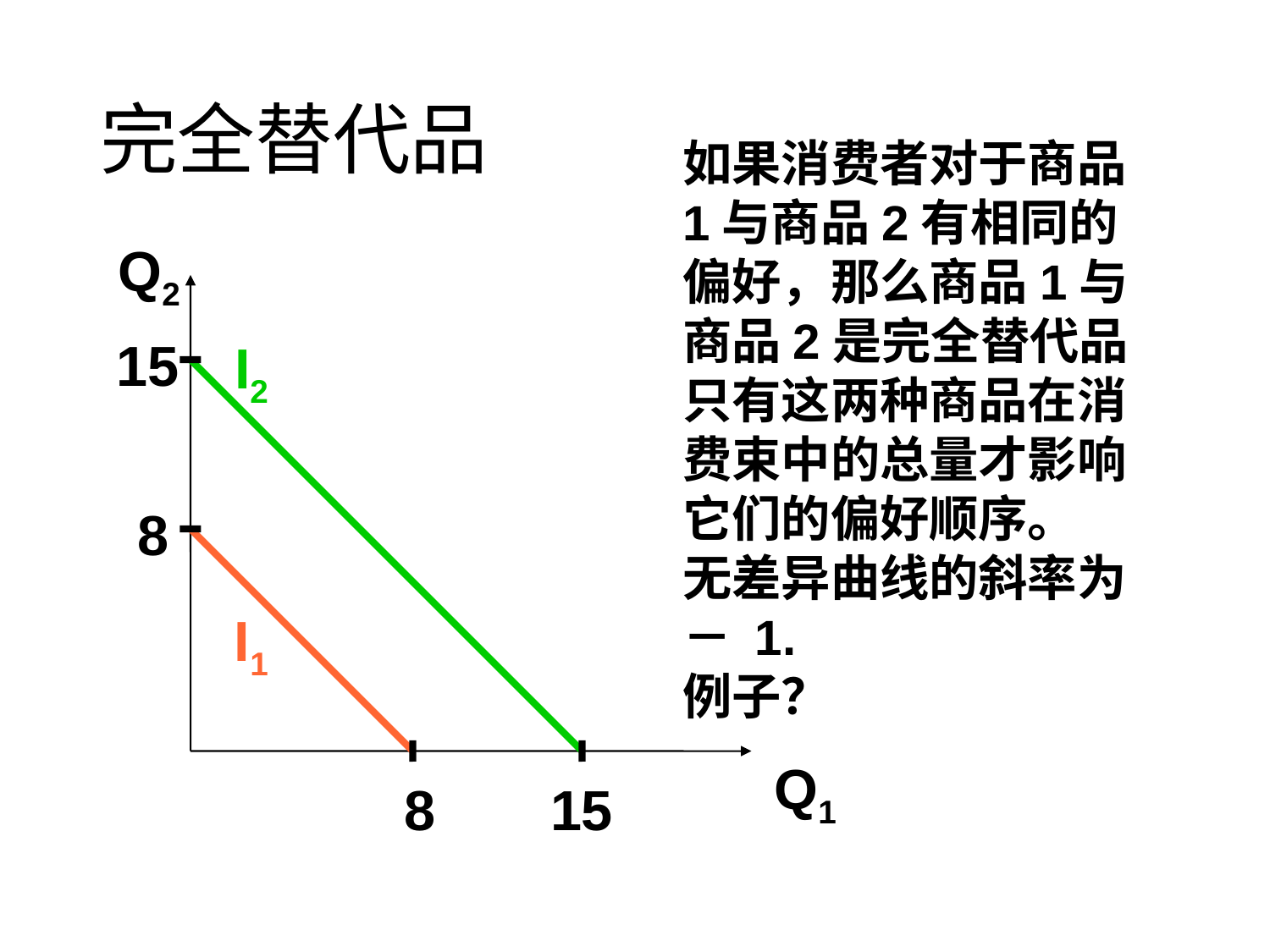

# 完全替代品
如果消费者对于商品1与商品2有相同的偏好，那么商品1与商品2是完全替代品只有这两种商品在消费束中的总量才影响它们的偏好顺序。
无差异曲线的斜率为－ 1.
例子？
Q2

15
I2

8

I1

Q1

8
15